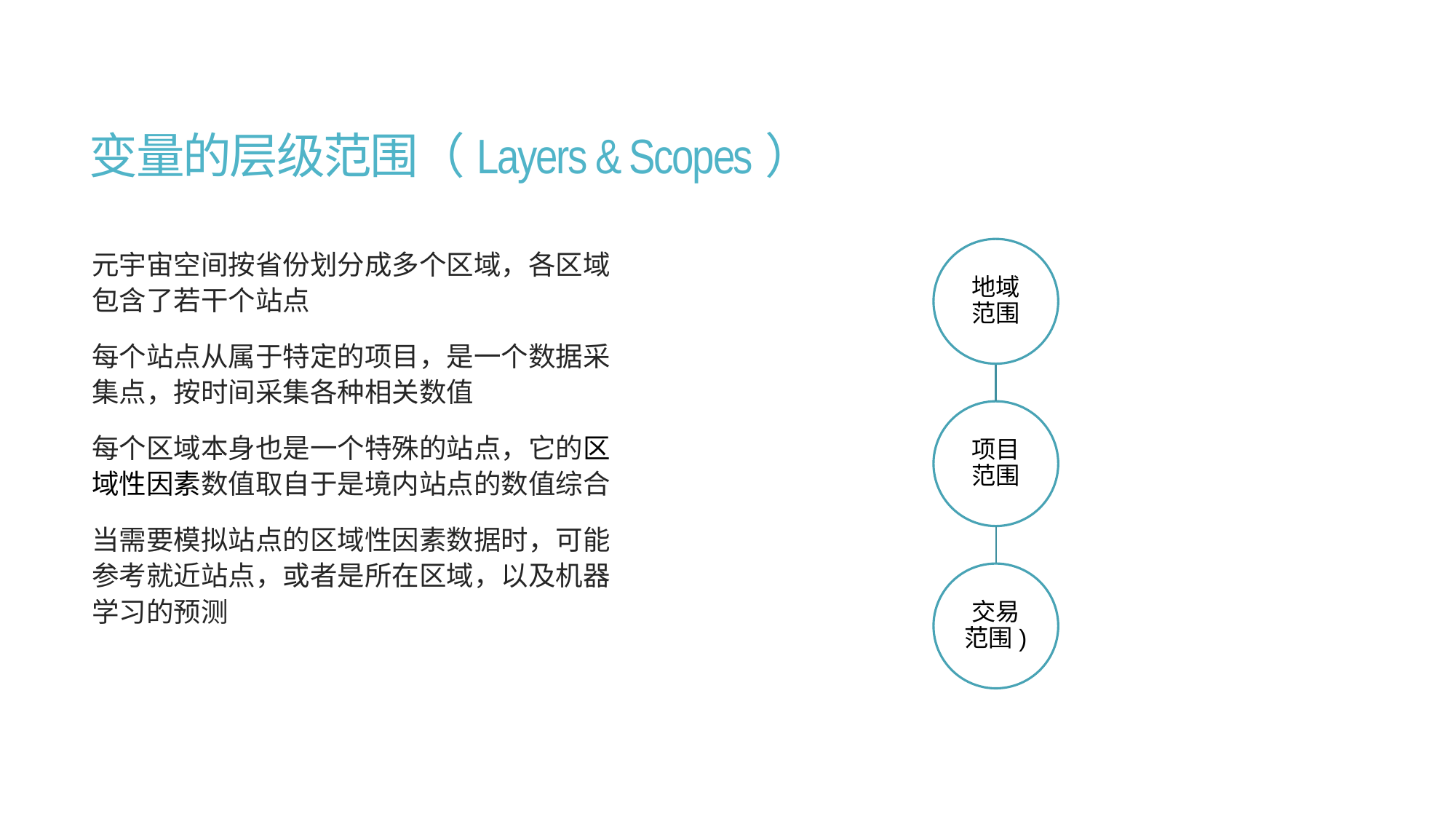

# 变量的层级范围（Layers & Scopes）
元宇宙空间按省份划分成多个区域，各区域包含了若干个站点
每个站点从属于特定的项目，是一个数据采集点，按时间采集各种相关数值
每个区域本身也是一个特殊的站点，它的区域性因素数值取自于是境内站点的数值综合
当需要模拟站点的区域性因素数据时，可能参考就近站点，或者是所在区域，以及机器学习的预测
项目
范围

地域
范围

交易
范围)